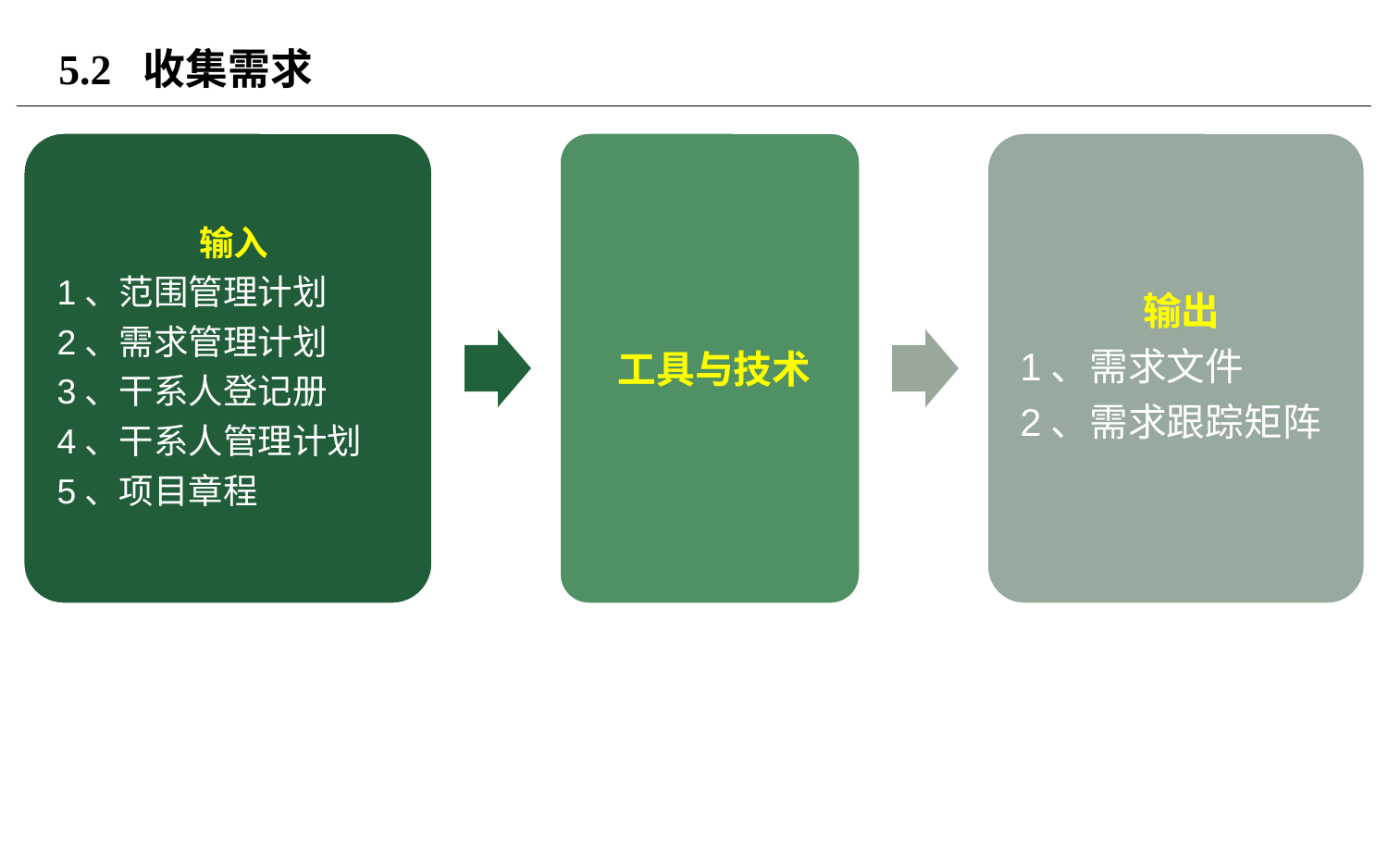

# 5.2  收集需求
输入
1、范围管理计划
2、需求管理计划
3、干系人登记册
4、干系人管理计划
5、项目章程

工具与技术

输出
1、需求文件
2、需求跟踪矩阵